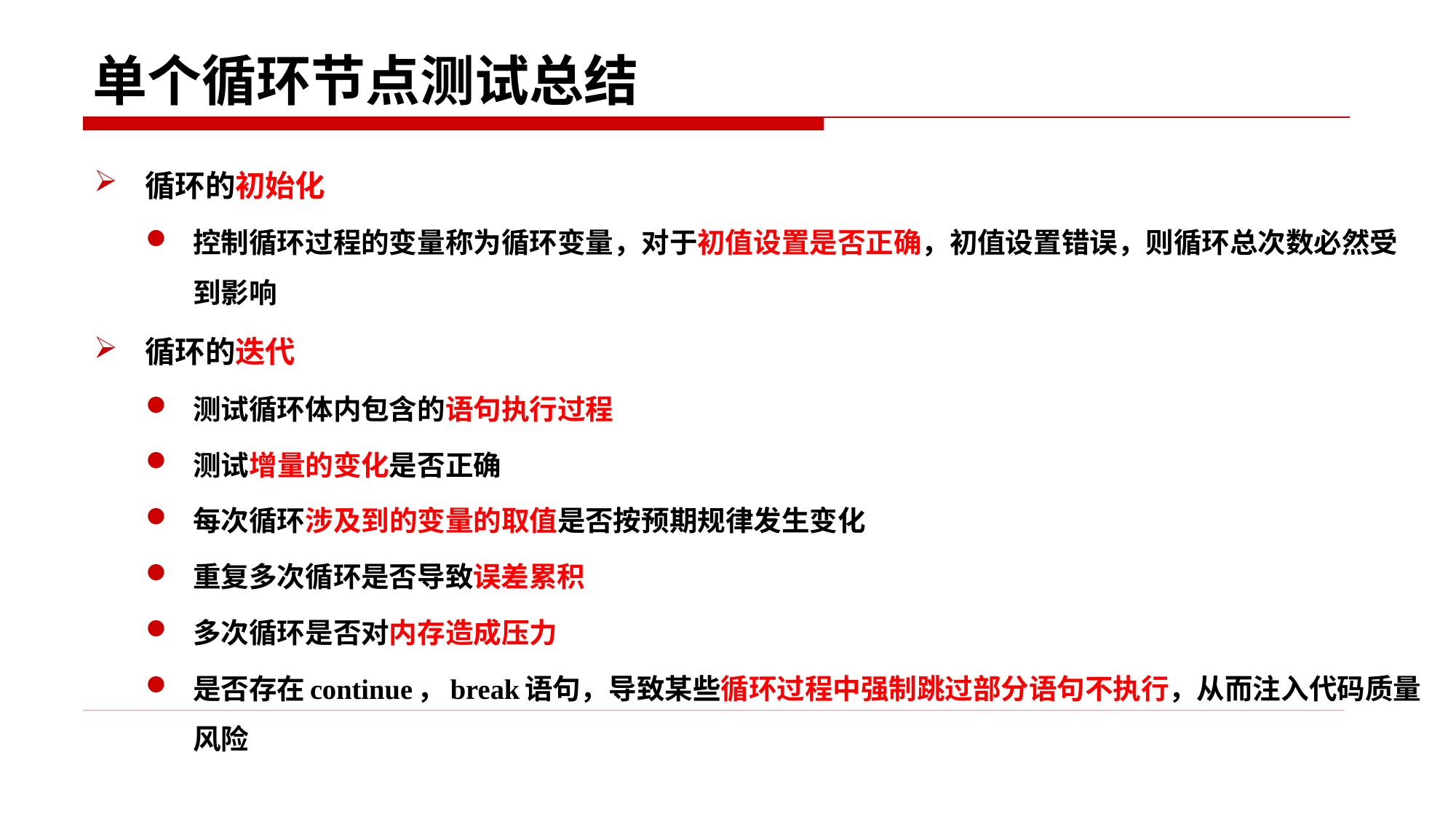

# 单个循环节点测试总结
循环的初始化
控制循环过程的变量称为循环变量，对于初值设置是否正确，初值设置错误，则循环总次数必然受到影响
循环的迭代
测试循环体内包含的语句执行过程
测试增量的变化是否正确
每次循环涉及到的变量的取值是否按预期规律发生变化
重复多次循环是否导致误差累积
多次循环是否对内存造成压力
是否存在continue，break语句，导致某些循环过程中强制跳过部分语句不执行，从而注入代码质量风险